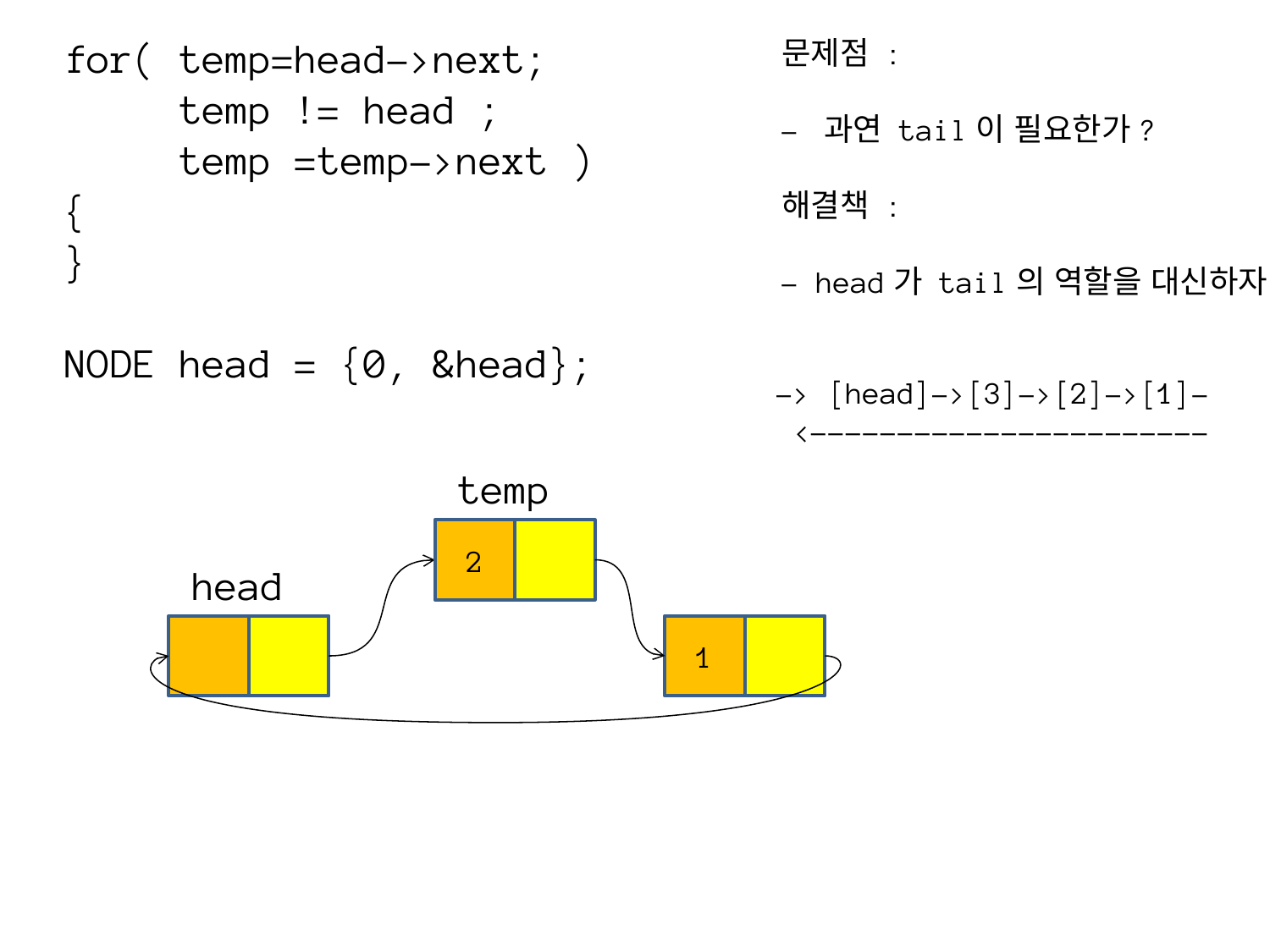

for( temp=head->next;
     temp != head ;
     temp =temp->next )
{
}

NODE head = {0, &head};

문제점 :

- 과연 tail이 필요한가?

해결책 :

- head가 tail의 역할을 대신하자.

-> [head]->[3]->[2]->[1]-
 <-----------------------
temp
2

head

1